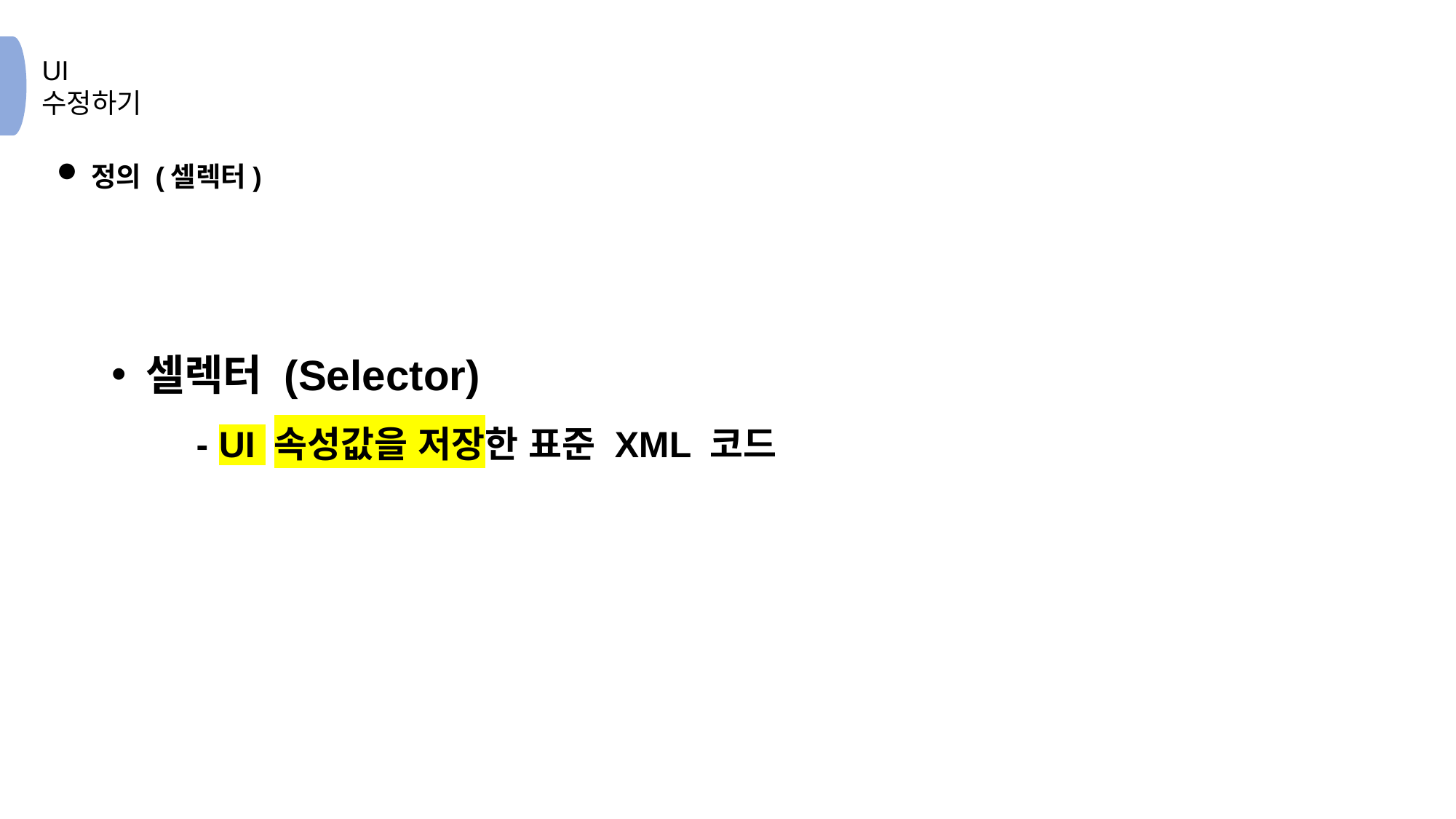

정의 (셀렉터)

셀렉터 (Selector)
     - UI 속성값을 저장한 표준 XML 코드